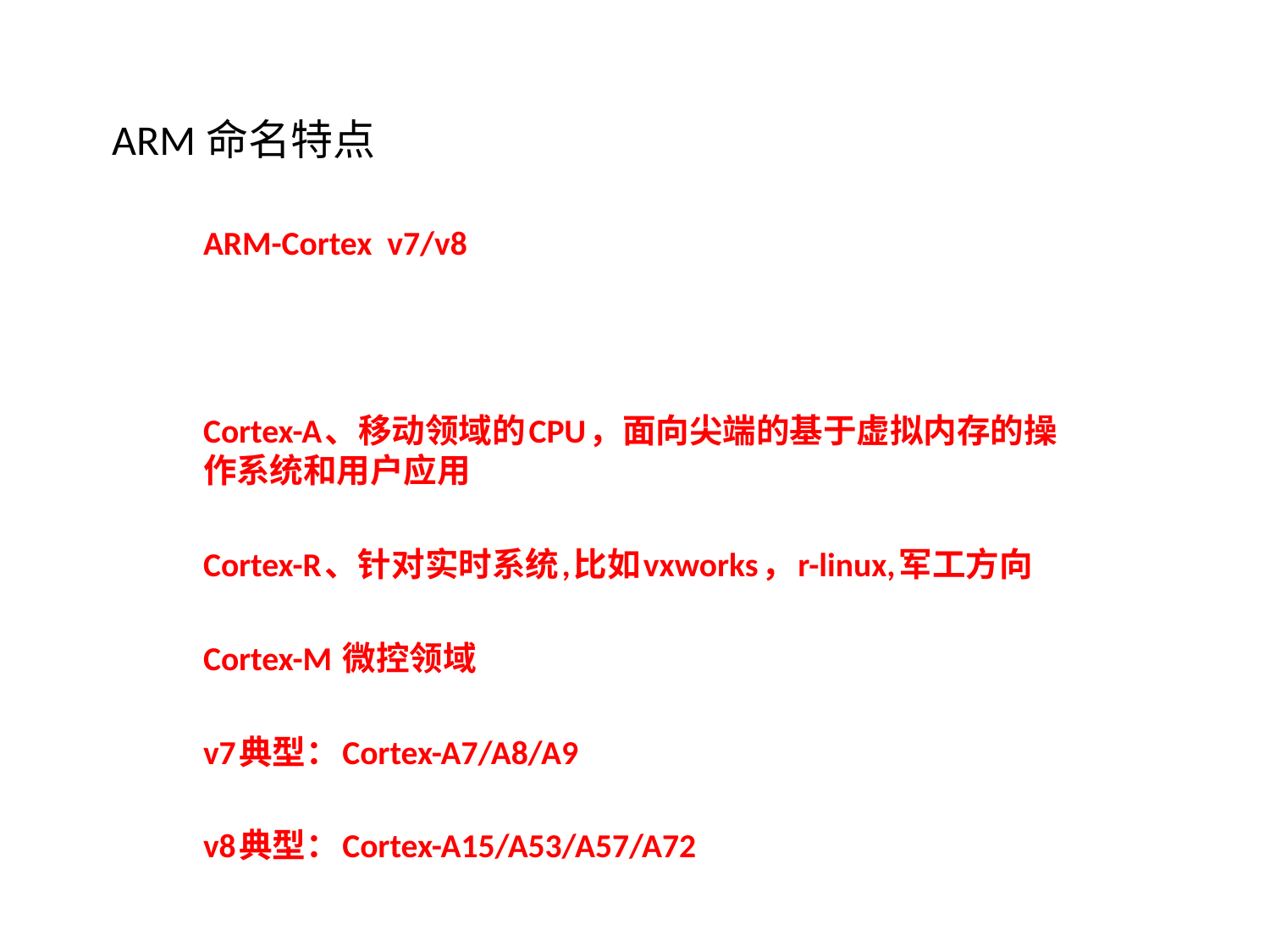

# ARM命名特点

ARM-Cortex  v7/v8

Cortex-A、移动领域的CPU，面向尖端的基于虚拟内存的操作系统和用户应用

Cortex-R、针对实时系统,比如vxworks，r-linux,军工方向

Cortex-M 微控领域

v7典型：Cortex-A7/A8/A9

v8典型：Cortex-A15/A53/A57/A72